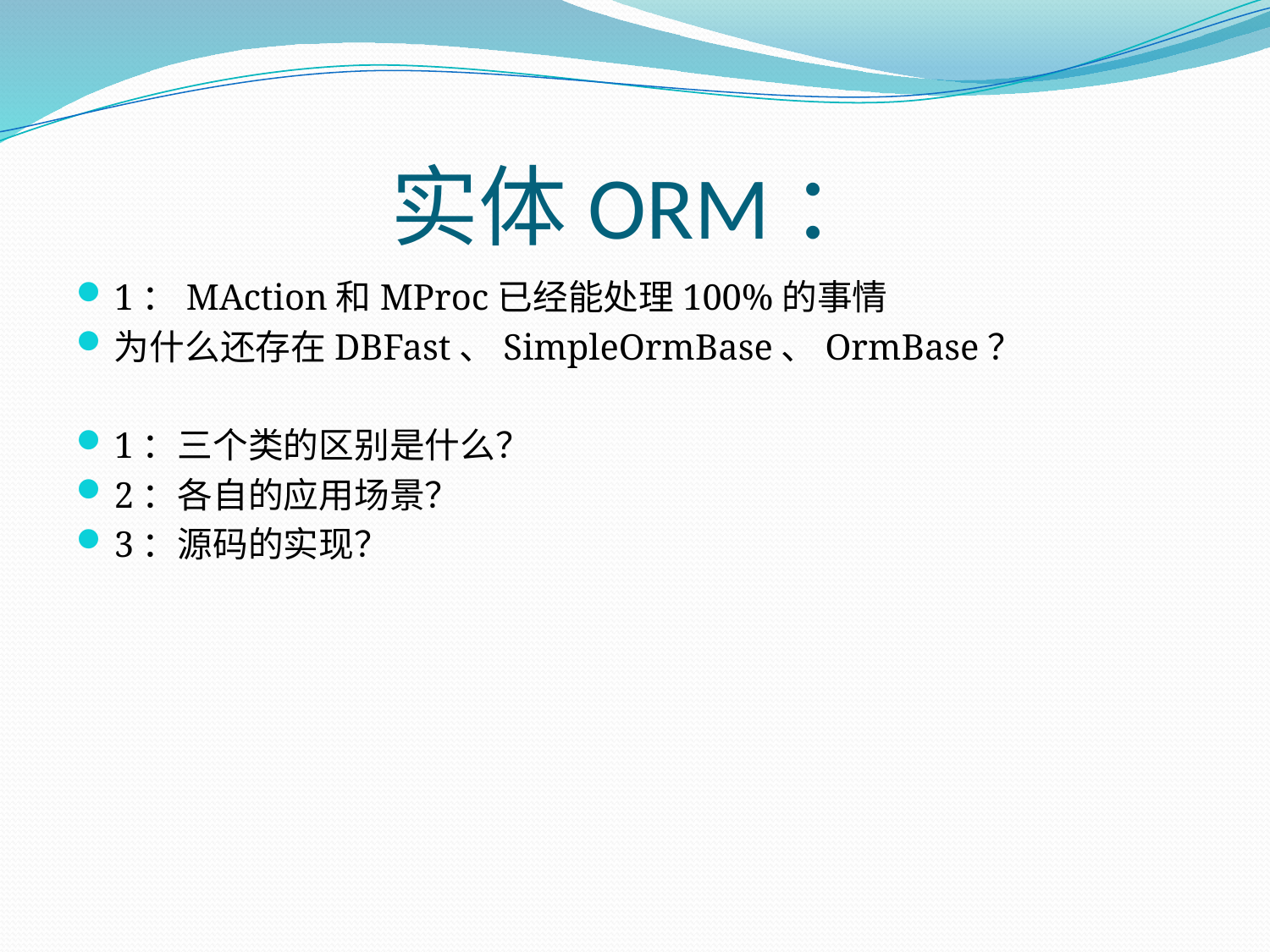

# 实体ORM：
1：MAction和MProc已经能处理100%的事情
为什么还存在DBFast、SimpleOrmBase、OrmBase？

1：三个类的区别是什么？
2：各自的应用场景？
3：源码的实现？